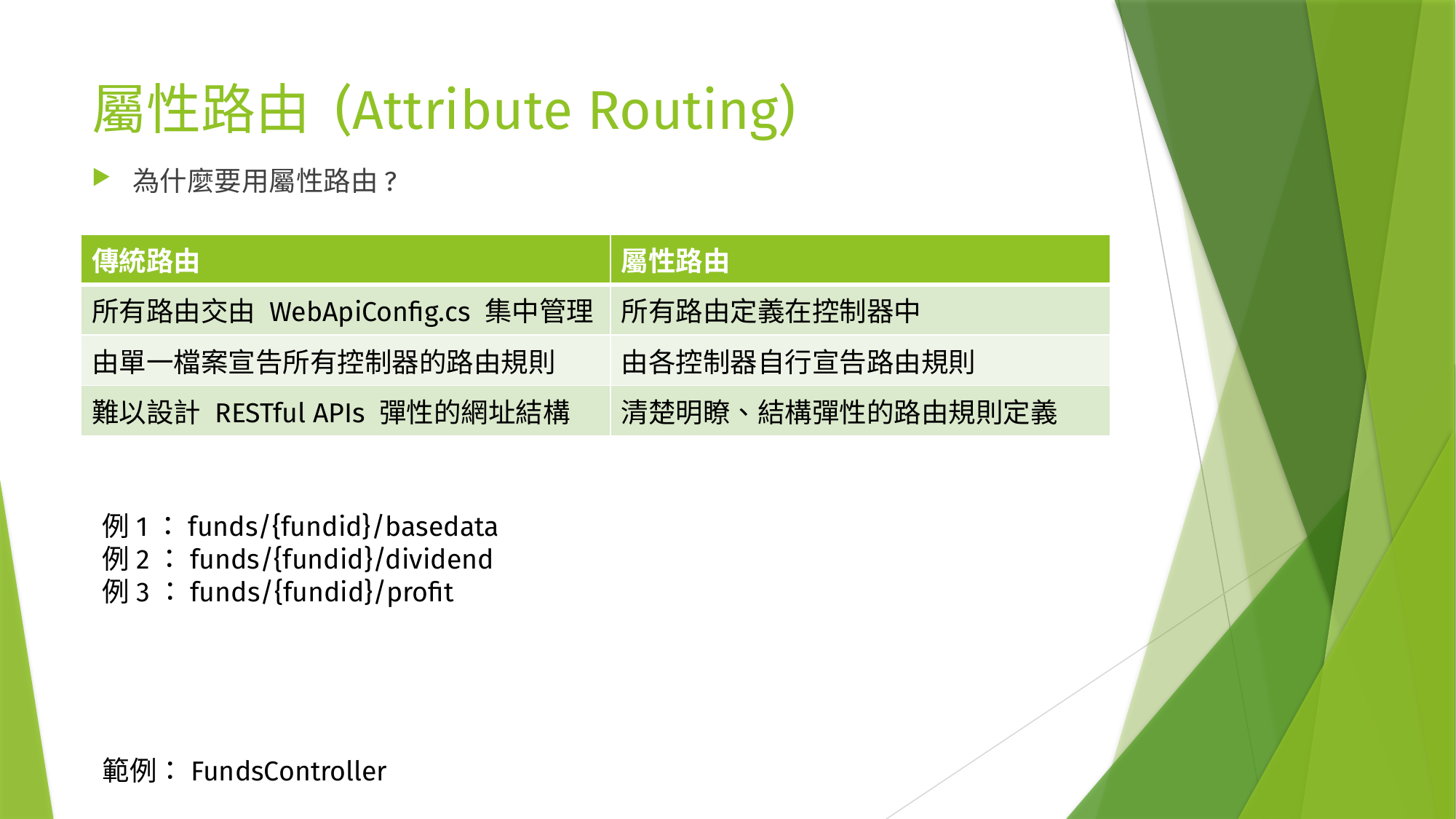

# 屬性路由 (Attribute Routing)
為什麼要用屬性路由?
| 傳統路由 | 屬性路由 |
| --- | --- |
| 所有路由交由 WebApiConfig.cs 集中管理 | 所有路由定義在控制器中 |
| 由單一檔案宣告所有控制器的路由規則 | 由各控制器自行宣告路由規則 |
| 難以設計 RESTful APIs 彈性的網址結構 | 清楚明瞭、結構彈性的路由規則定義 |
例1：funds/{fundid}/basedata
例2：funds/{fundid}/dividend
例3：funds/{fundid}/profit

範例：FundsController